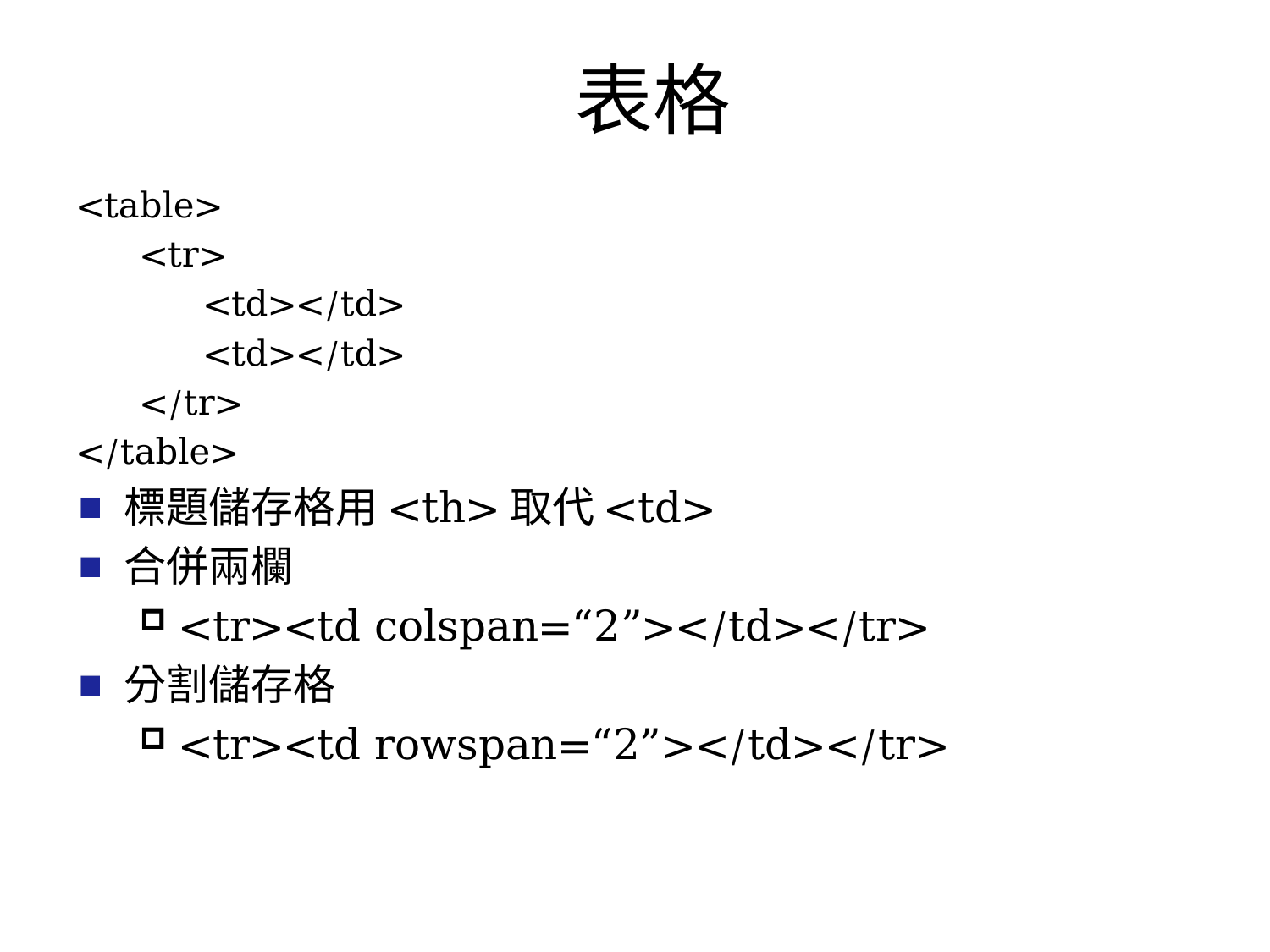

# 表格
<table>
<tr>
<td></td>
<td></td>
</tr>
</table>
標題儲存格用<th>取代<td>
合併兩欄
<tr><td colspan=“2”></td></tr>
分割儲存格
<tr><td rowspan=“2”></td></tr>